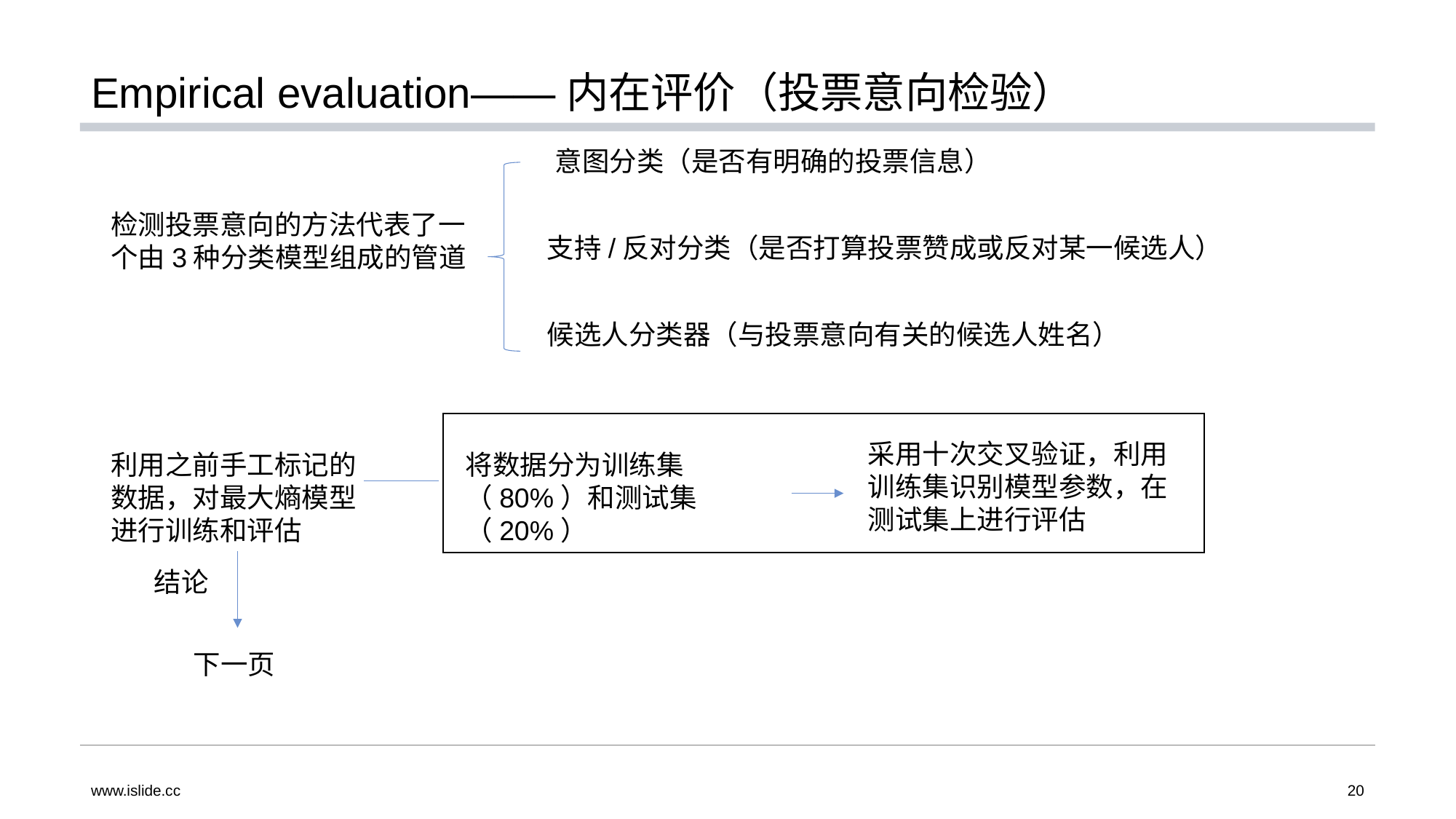

# Empirical evaluation——内在评价（投票意向检验）
意图分类（是否有明确的投票信息）

检测投票意向的方法代表了一个由3种分类模型组成的管道
支持/反对分类（是否打算投票赞成或反对某一候选人）
候选人分类器（与投票意向有关的候选人姓名）

采用十次交叉验证，利用训练集识别模型参数，在测试集上进行评估
将数据分为训练集（80%）和测试集（20%）
利用之前手工标记的数据，对最大熵模型进行训练和评估
结论
下一页
www.islide.cc
20